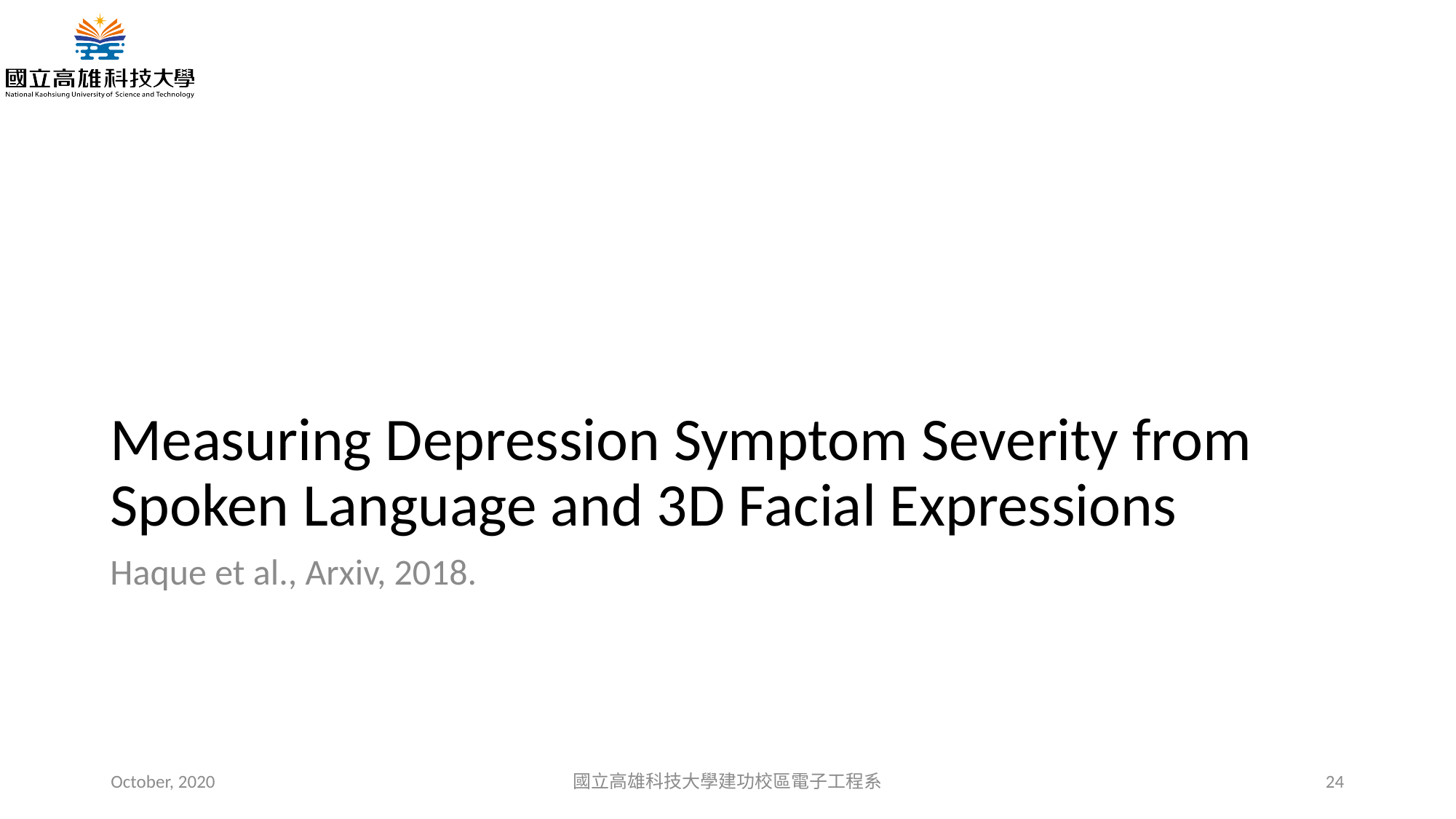

# Measuring Depression Symptom Severity from Spoken Language and 3D Facial Expressions
Haque et al., Arxiv, 2018.
October, 2020
國立高雄科技大學建功校區電子工程系
24